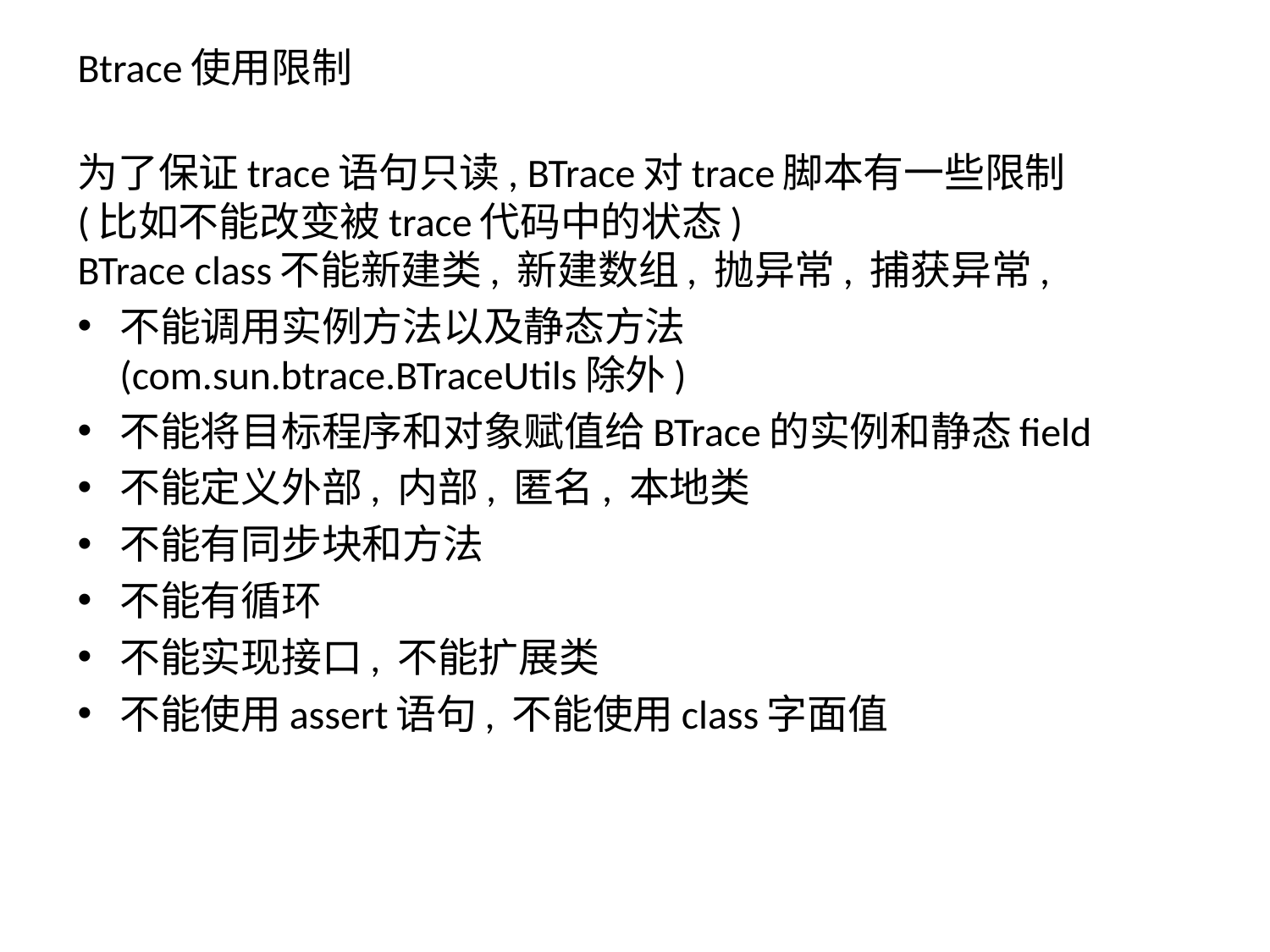

Btrace使用限制
 
为了保证trace语句只读, BTrace对trace脚本有一些限制(比如不能改变被trace代码中的状态) 
BTrace class不能新建类, 新建数组, 抛异常, 捕获异常,
不能调用实例方法以及静态方法(com.sun.btrace.BTraceUtils除外)
不能将目标程序和对象赋值给BTrace的实例和静态field
不能定义外部, 内部, 匿名, 本地类
不能有同步块和方法
不能有循环
不能实现接口, 不能扩展类
不能使用assert语句, 不能使用class字面值